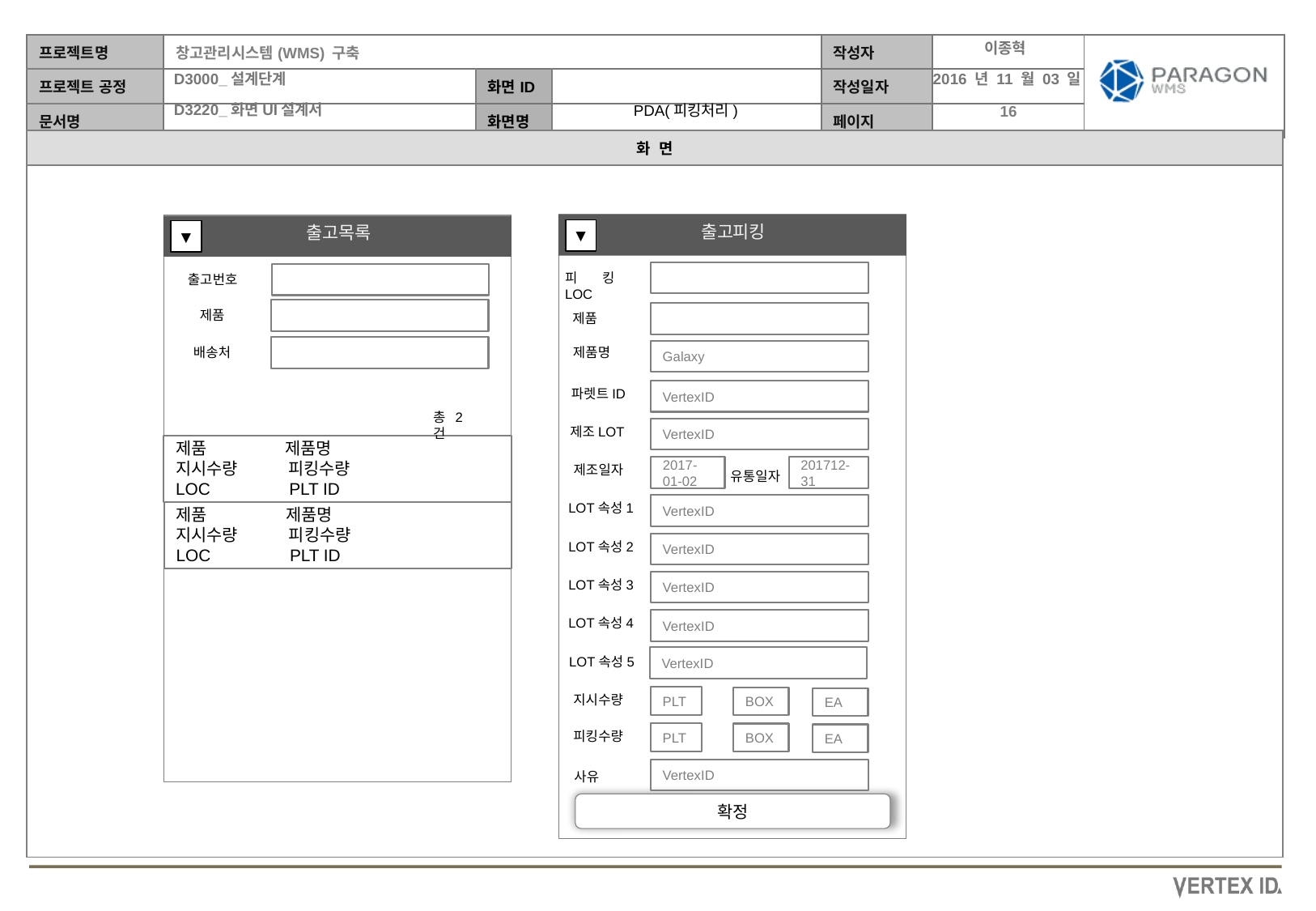

이종혁
2016 년 11 월 03 일
PDA(피킹처리)

출고피킹

출고목록
▼
▼

피킹LOC

출고번호

제품

제품

제품명
배송처
Galaxy
파렛트ID
VertexID
총2건
제조LOT
VertexID
제품                 제품명
지시수량           피킹수량
LOC                 PLT ID
제조일자
2017-01-02
201712-31
유통일자
LOT속성1
VertexID
제품                 제품명
지시수량           피킹수량
LOC                 PLT ID
LOT속성2
VertexID
LOT속성3
VertexID
LOT속성4
VertexID
VertexID
LOT속성5
지시수량
PLT
BOX
EA
피킹수량
PLT
BOX
EA
VertexID
사유
확정